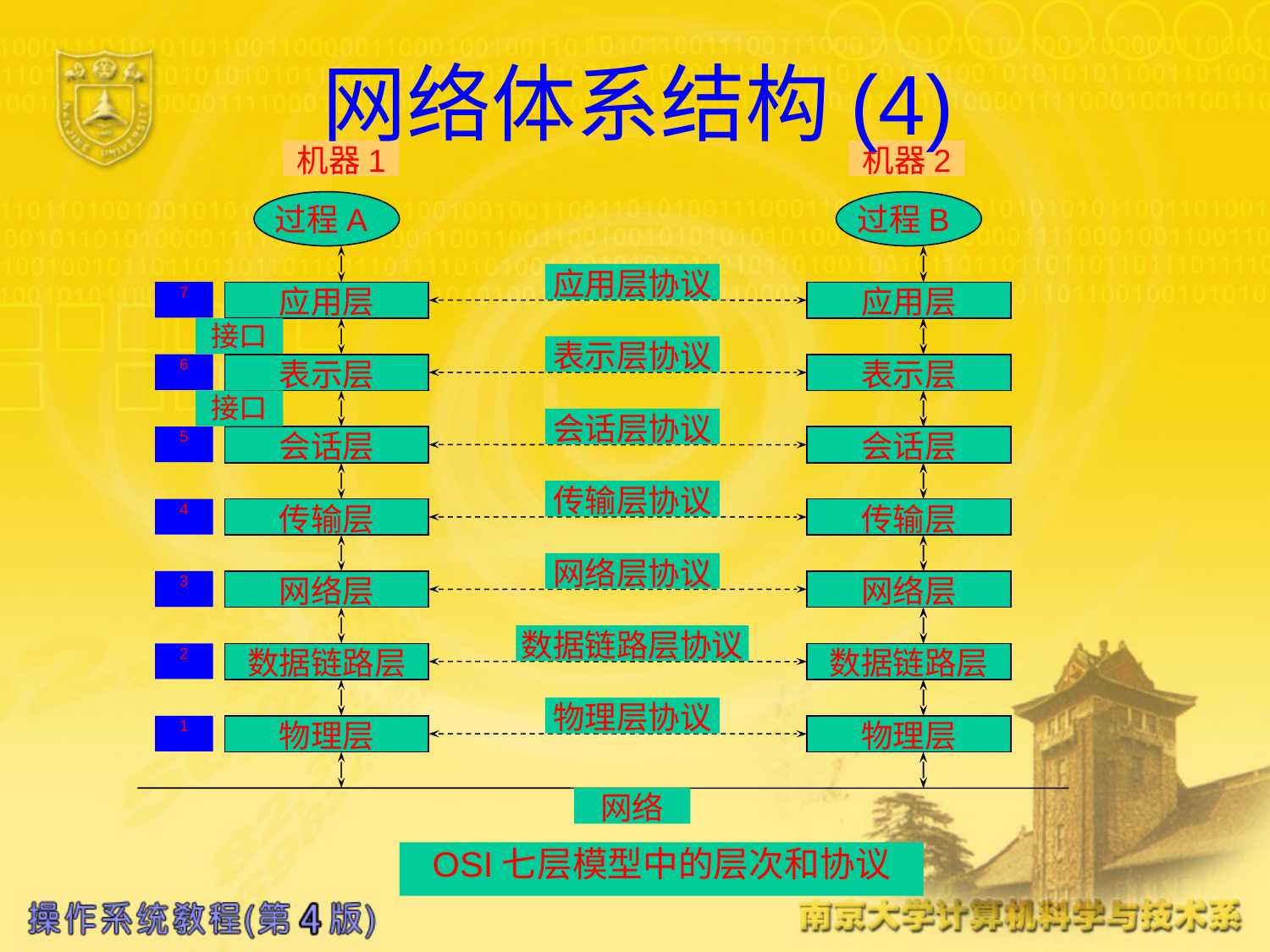

网络体系结构(4)
#

机器1
机器2
过程A

应用层

表示层

会话层

传输层

网络层

数据链路层

物理层

过程B

应用层

表示层

会话层

传输层

网络层

数据链路层

物理层

应用层协议
7

接口

表示层协议
6

接口

会话层协议
5

传输层协议
4

网络层协议
3

数据链路层协议
2

物理层协议
1

网络
OSI七层模型中的层次和协议